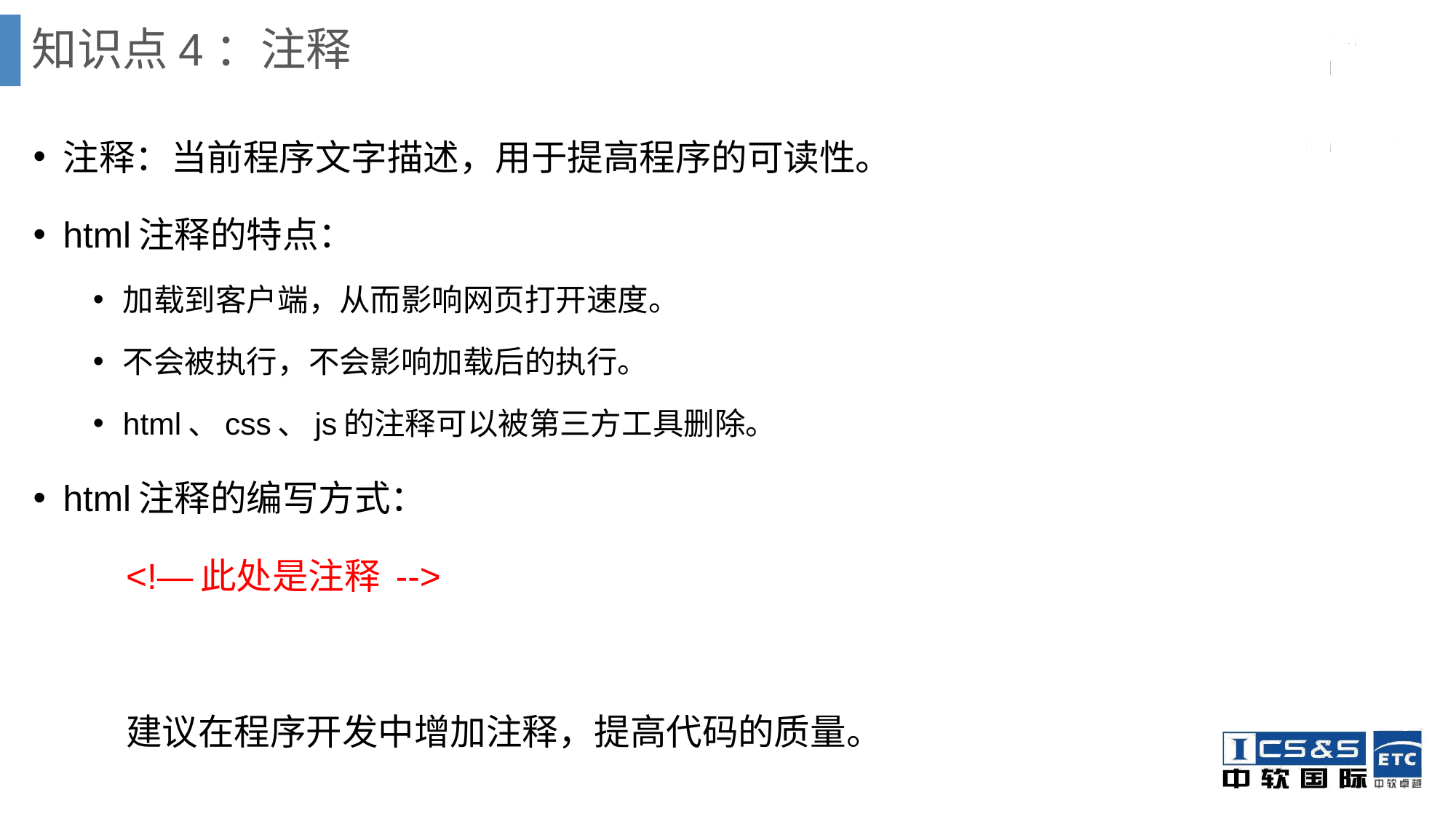

# 知识点4：注释
注释：当前程序文字描述，用于提高程序的可读性。
html注释的特点：
加载到客户端，从而影响网页打开速度。
不会被执行，不会影响加载后的执行。
html、css、js的注释可以被第三方工具删除。
html注释的编写方式：
	<!—此处是注释 -->

	建议在程序开发中增加注释，提高代码的质量。